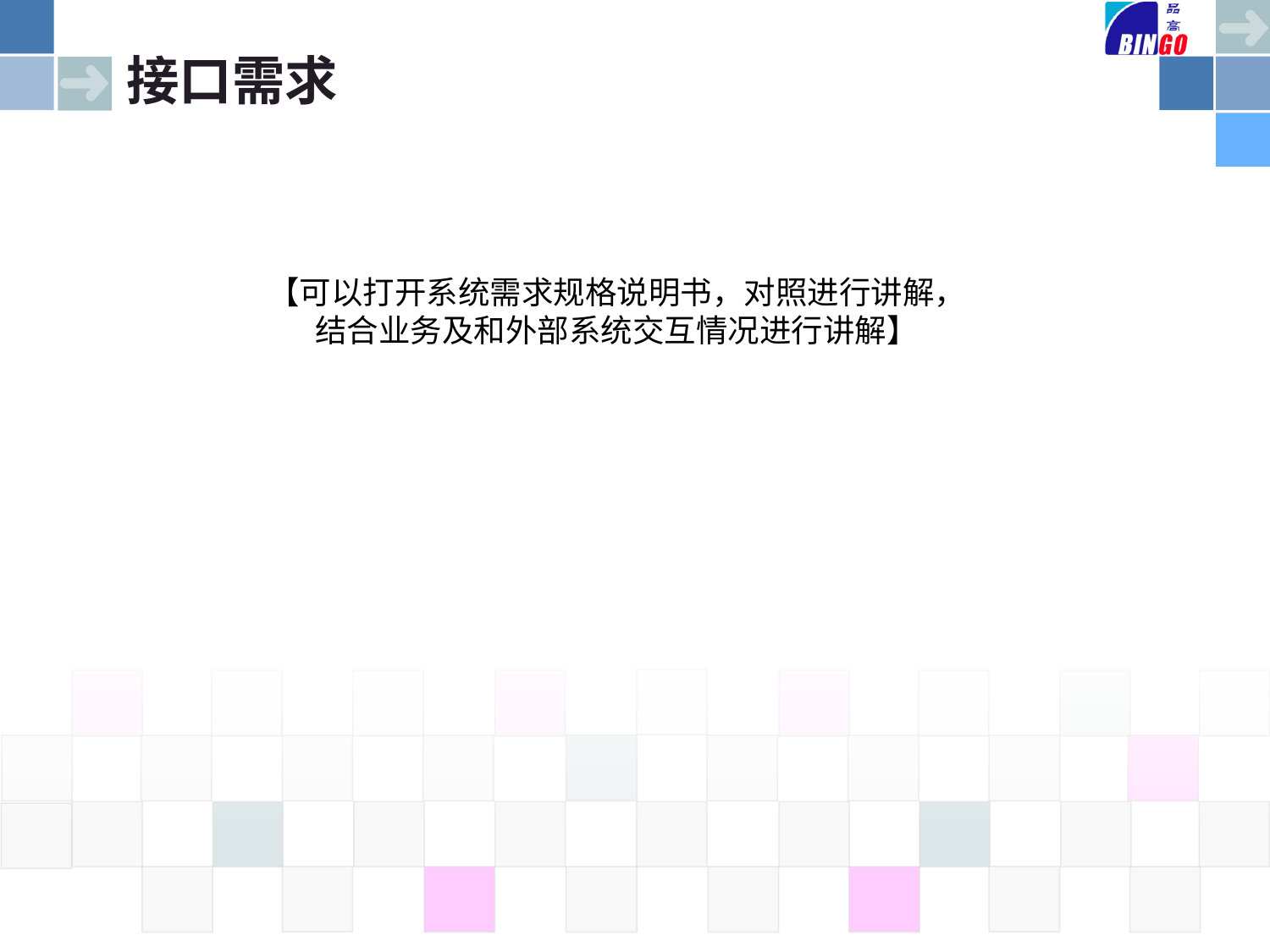

# 接口需求
【可以打开系统需求规格说明书，对照进行讲解，
结合业务及和外部系统交互情况进行讲解】